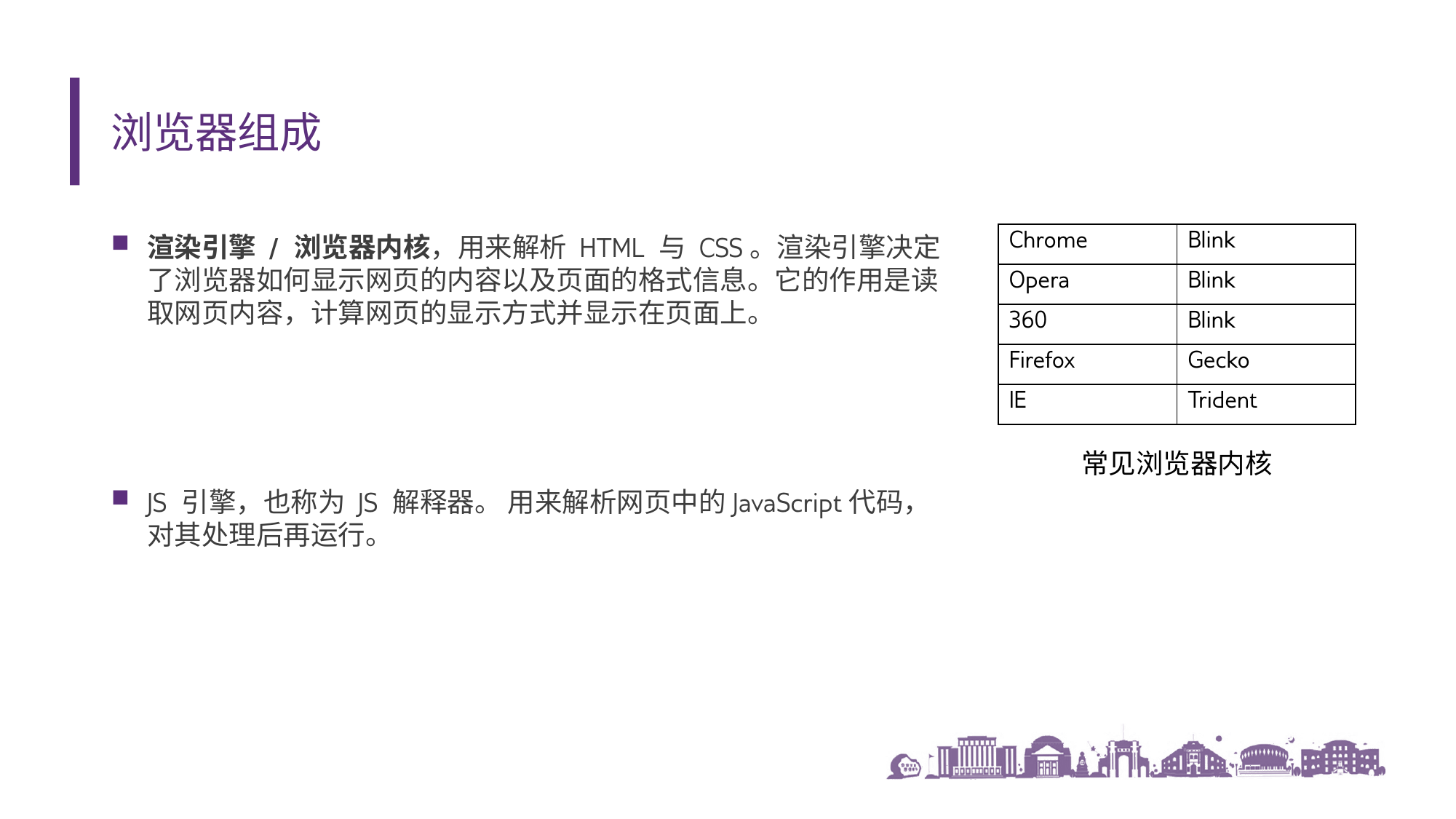

# 浏览器组成
渲染引擎 / 浏览器内核，用来解析 HTML 与 CSS。渲染引擎决定了浏览器如何显示网页的内容以及页面的格式信息。它的作用是读取网页内容，计算网页的显示方式并显示在页面上。

JS 引擎，也称为 JS 解释器。 用来解析网页中的JavaScript代码，对其处理后再运行。

| Chrome | Blink |
| --- | --- |
| Opera | Blink |
| 360 | Blink |
| Firefox | Gecko |
| IE | Trident |
常见浏览器内核